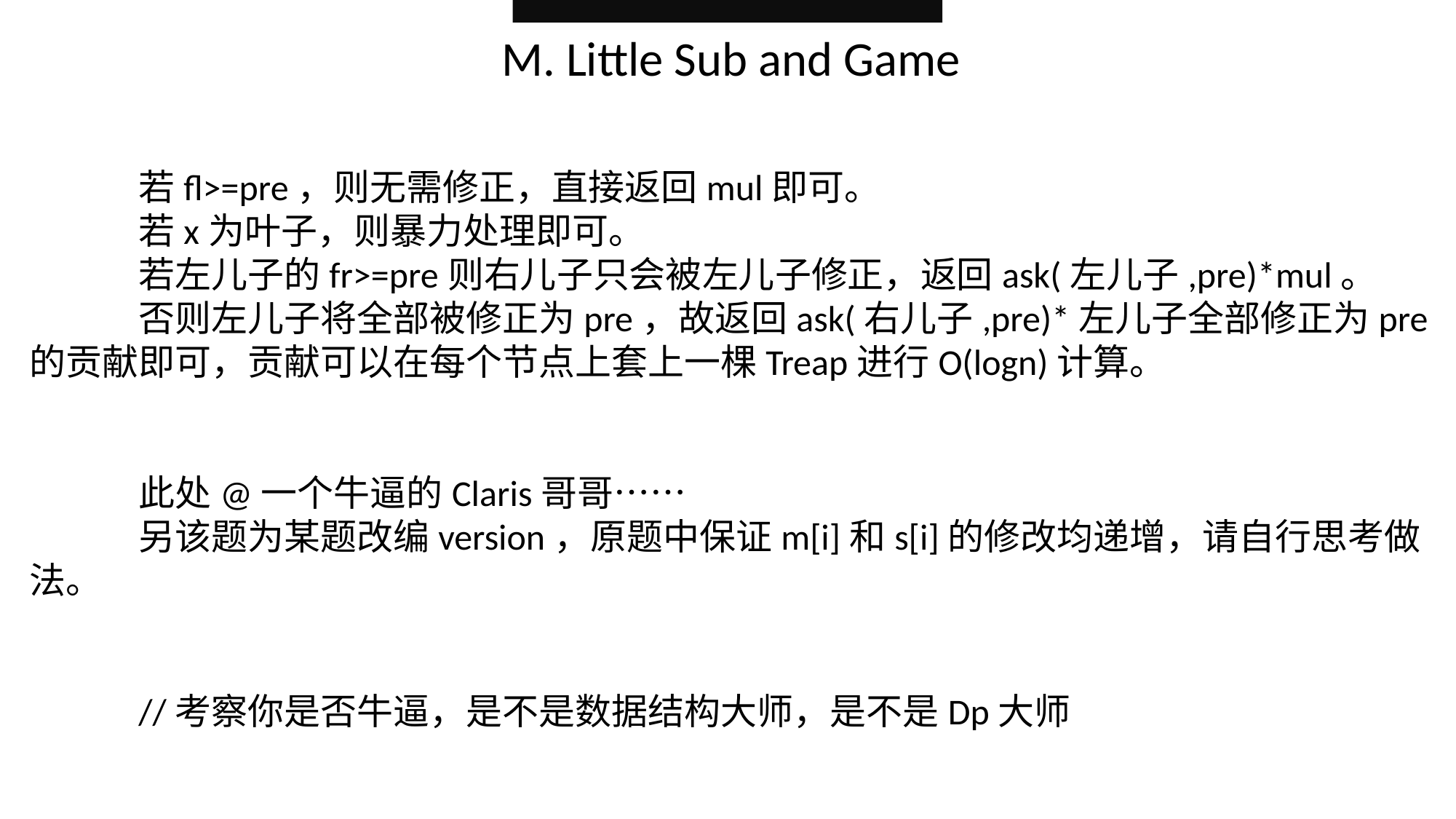

M. Little Sub and Game

	若fl>=pre，则无需修正，直接返回mul即可。
	若x为叶子，则暴力处理即可。
	若左儿子的fr>=pre则右儿子只会被左儿子修正，返回ask(左儿子,pre)*mul。
	否则左儿子将全部被修正为pre，故返回ask(右儿子,pre)*左儿子全部修正为pre的贡献即可，贡献可以在每个节点上套上一棵Treap进行O(logn)计算。

	此处@一个牛逼的Claris哥哥……
	另该题为某题改编version，原题中保证m[i]和s[i]的修改均递增，请自行思考做法。

	//考察你是否牛逼，是不是数据结构大师，是不是Dp大师